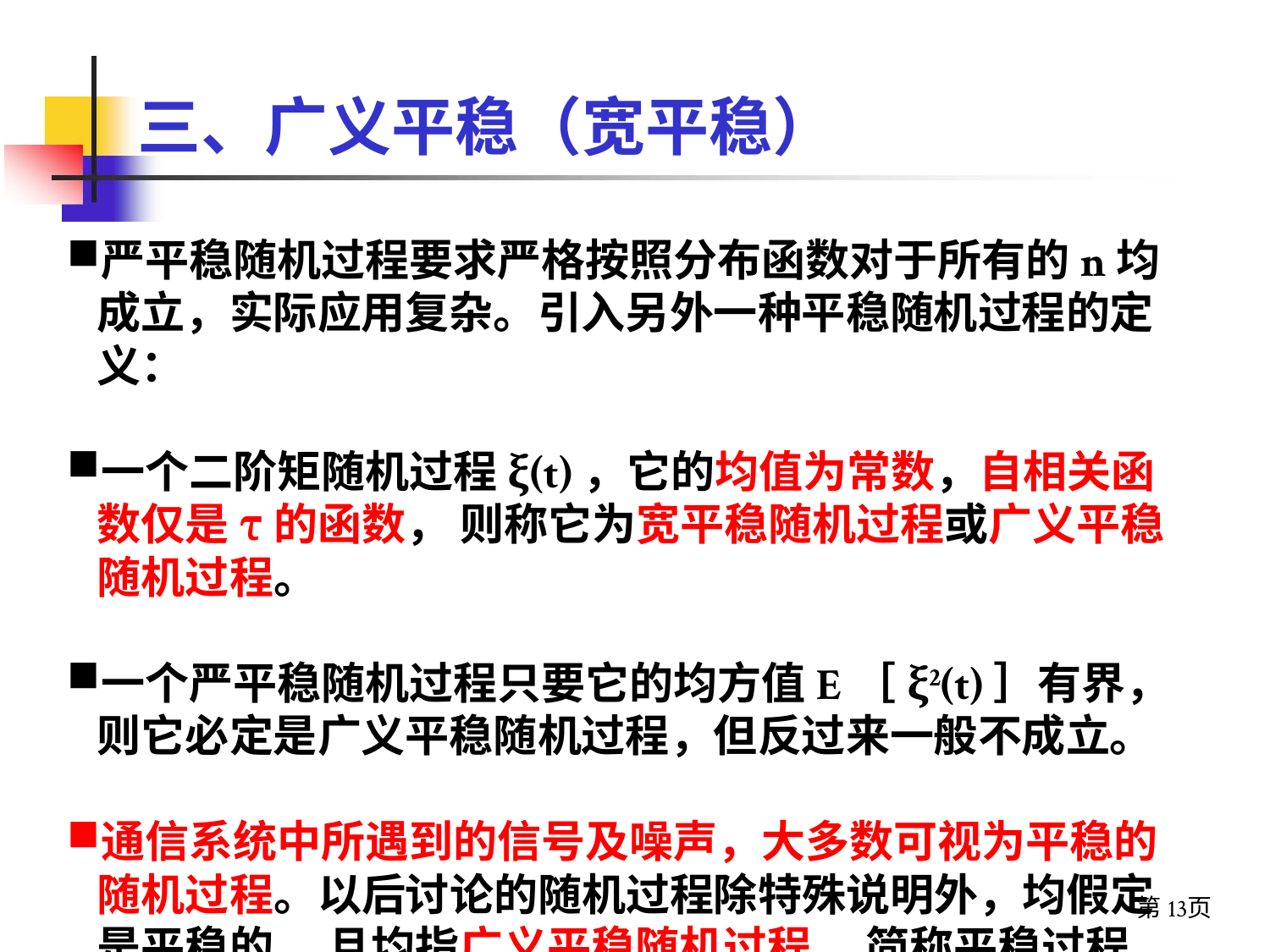

三、广义平稳（宽平稳）
严平稳随机过程要求严格按照分布函数对于所有的n均成立，实际应用复杂。引入另外一种平稳随机过程的定义：

一个二阶矩随机过程ξ(t)，它的均值为常数，自相关函数仅是τ的函数， 则称它为宽平稳随机过程或广义平稳随机过程。

一个严平稳随机过程只要它的均方值E［ξ2(t)］有界，则它必定是广义平稳随机过程，但反过来一般不成立。

通信系统中所遇到的信号及噪声，大多数可视为平稳的随机过程。以后讨论的随机过程除特殊说明外，均假定是平稳的， 且均指广义平稳随机过程， 简称平稳过程。
第13页